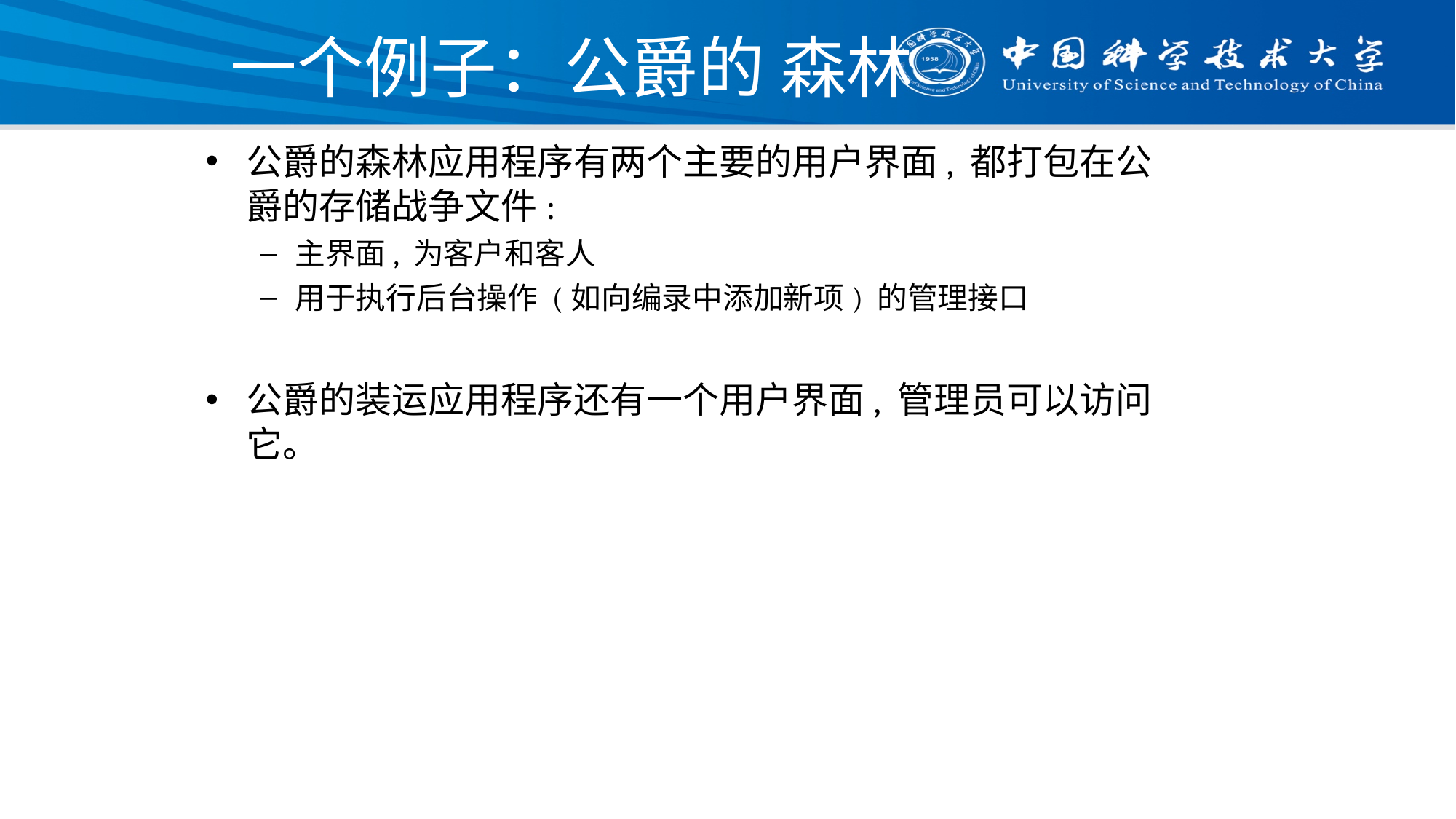

# 一个例子：公爵的 森林
公爵的森林应用程序有两个主要的用户界面, 都打包在公爵的存储战争文件:
主界面, 为客户和客人
用于执行后台操作 (如向编录中添加新项) 的管理接口

公爵的装运应用程序还有一个用户界面, 管理员可以访问它。